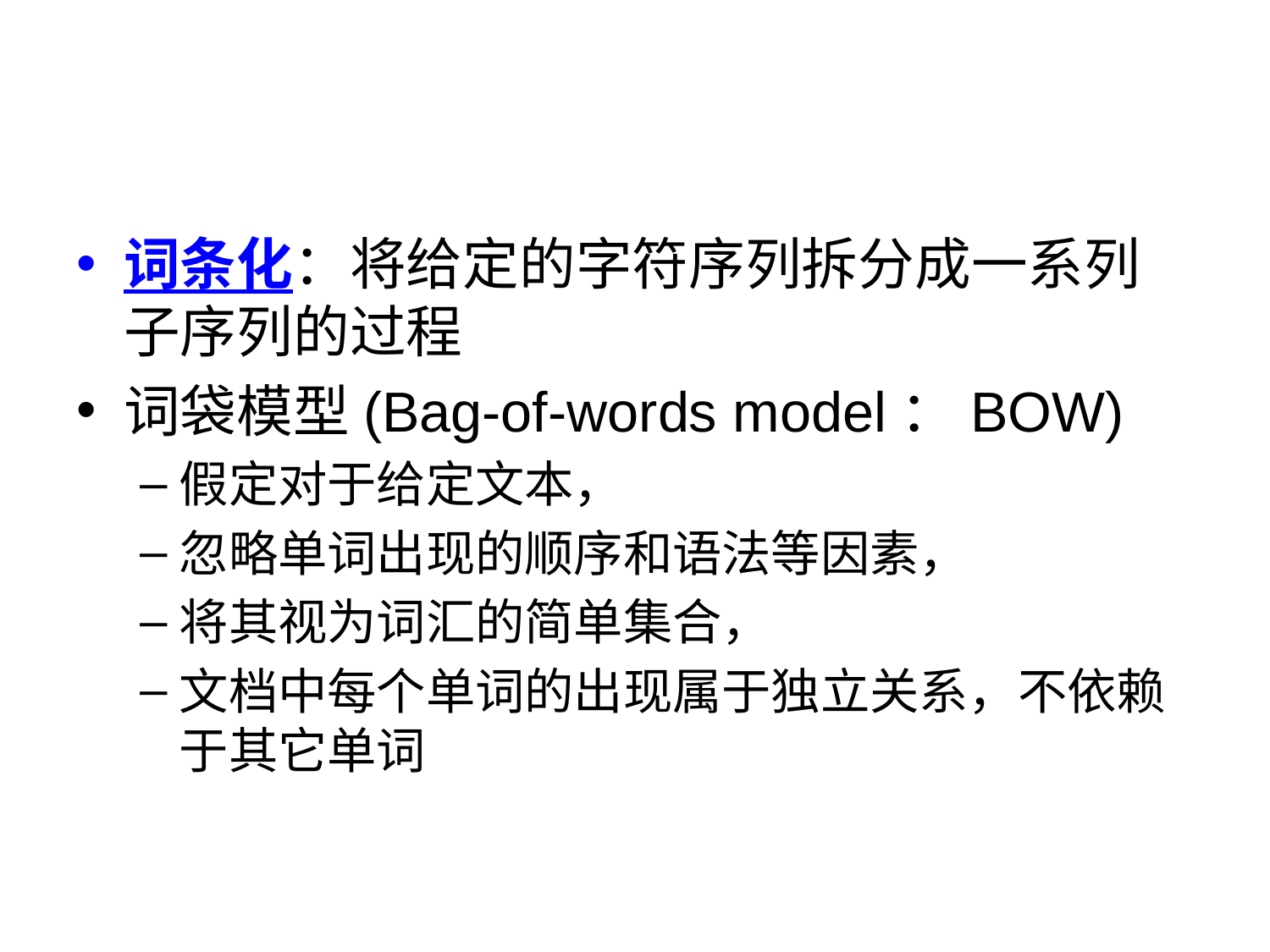

#
词条化：将给定的字符序列拆分成一系列子序列的过程
词袋模型(Bag-of-words model：BOW)
假定对于给定文本，
忽略单词出现的顺序和语法等因素，
将其视为词汇的简单集合，
文档中每个单词的出现属于独立关系，不依赖于其它单词